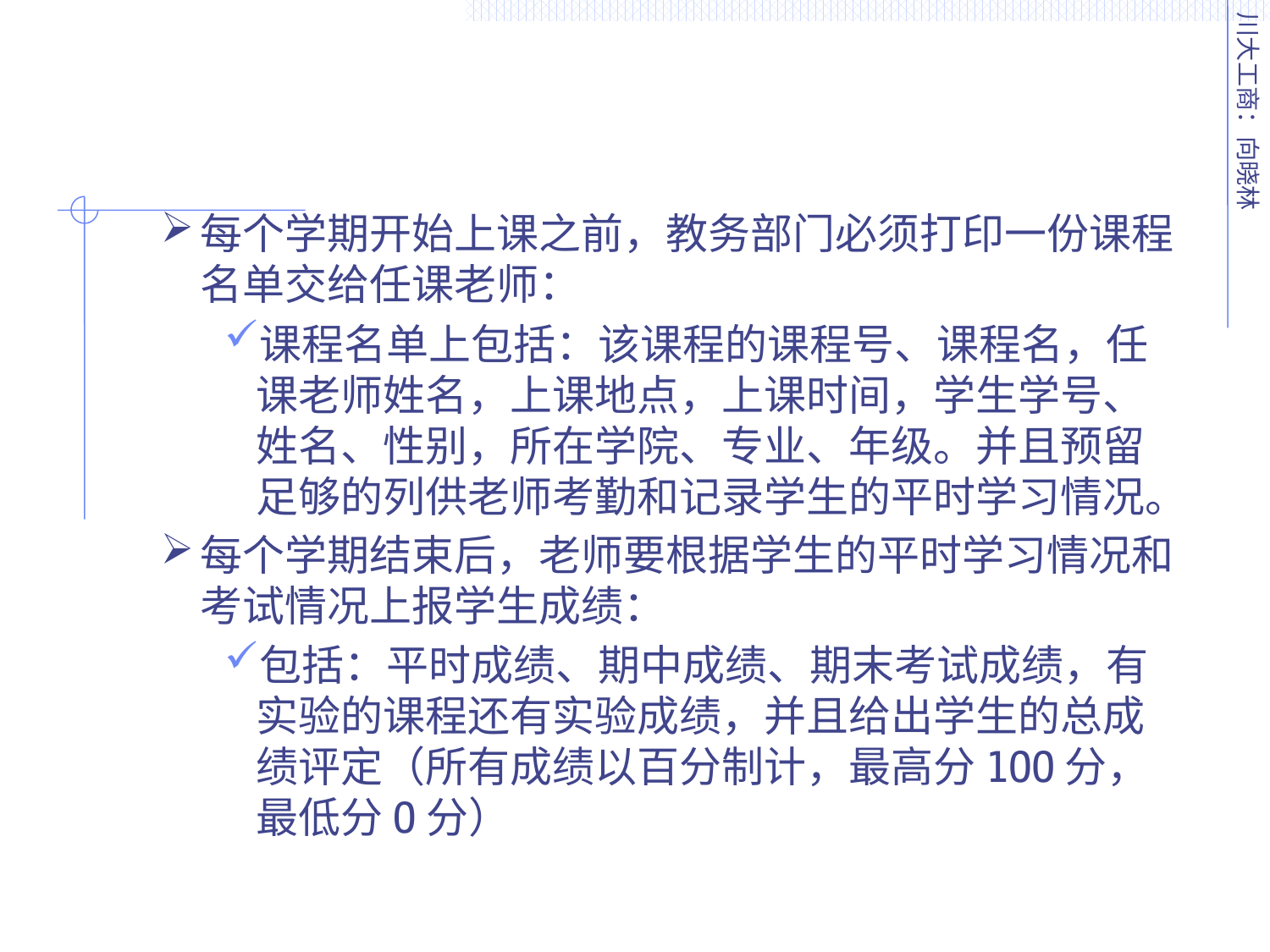

每个学期开始上课之前，教务部门必须打印一份课程名单交给任课老师：
课程名单上包括：该课程的课程号、课程名，任课老师姓名，上课地点，上课时间，学生学号、姓名、性别，所在学院、专业、年级。并且预留足够的列供老师考勤和记录学生的平时学习情况。
每个学期结束后，老师要根据学生的平时学习情况和考试情况上报学生成绩：
包括：平时成绩、期中成绩、期末考试成绩，有实验的课程还有实验成绩，并且给出学生的总成绩评定（所有成绩以百分制计，最高分100分，最低分0分）